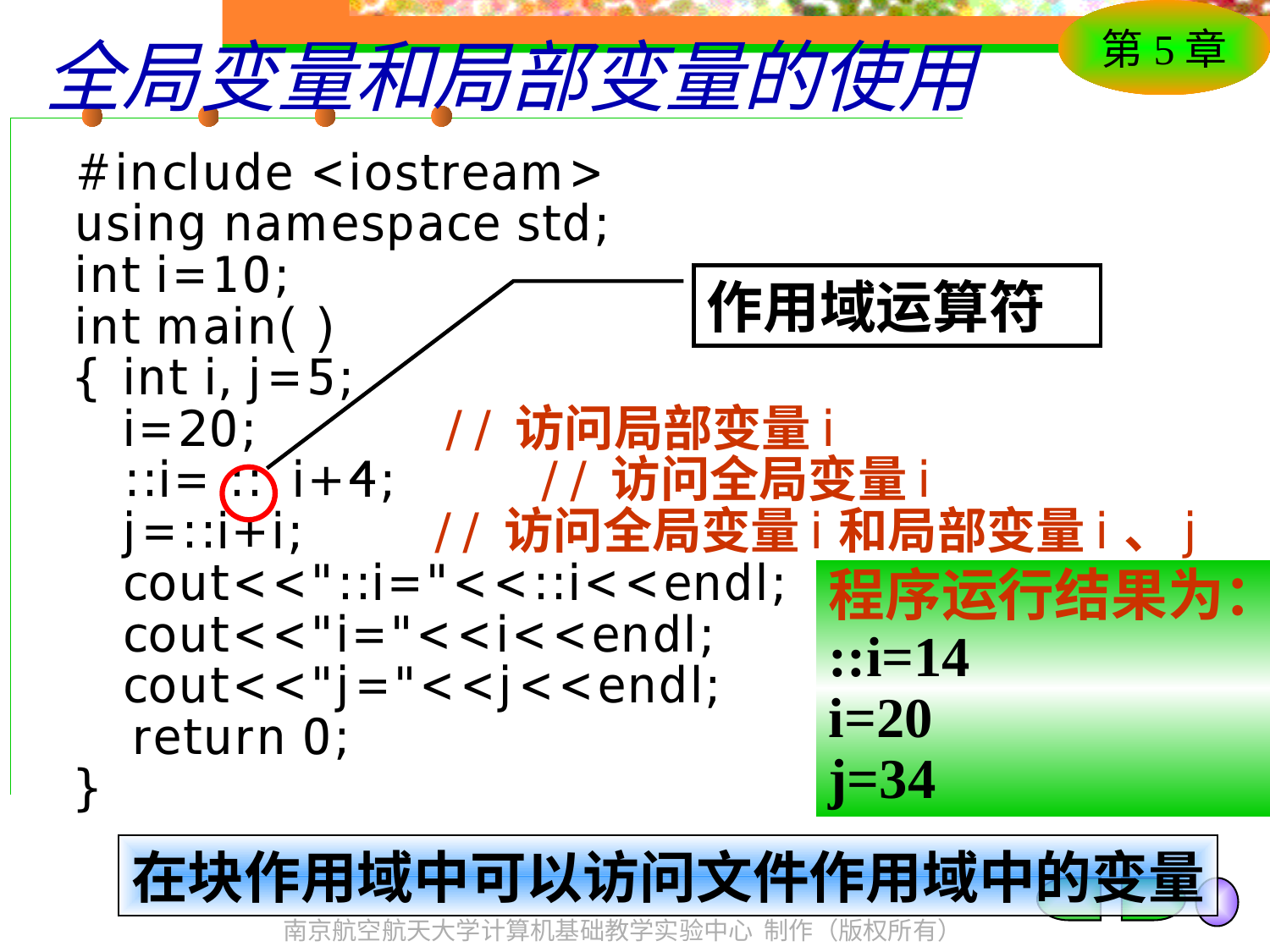

# 全局变量和局部变量的使用
#include <iostream>
using namespace std;
int i=10;
int main( )
{	int i, j=5;
	i=20;             //访问局部变量i
	::i= ::  i+4;          //访问全局变量i
	j=::i+i;         //访问全局变量i和局部变量i、j
	cout<<"::i="<<::i<<endl;
	cout<<"i="<<i<<endl;
	cout<<"j="<<j<<endl;
    return 0;
}
作用域运算符

程序运行结果为：
::i=14
i=20
j=34
在块作用域中可以访问文件作用域中的变量